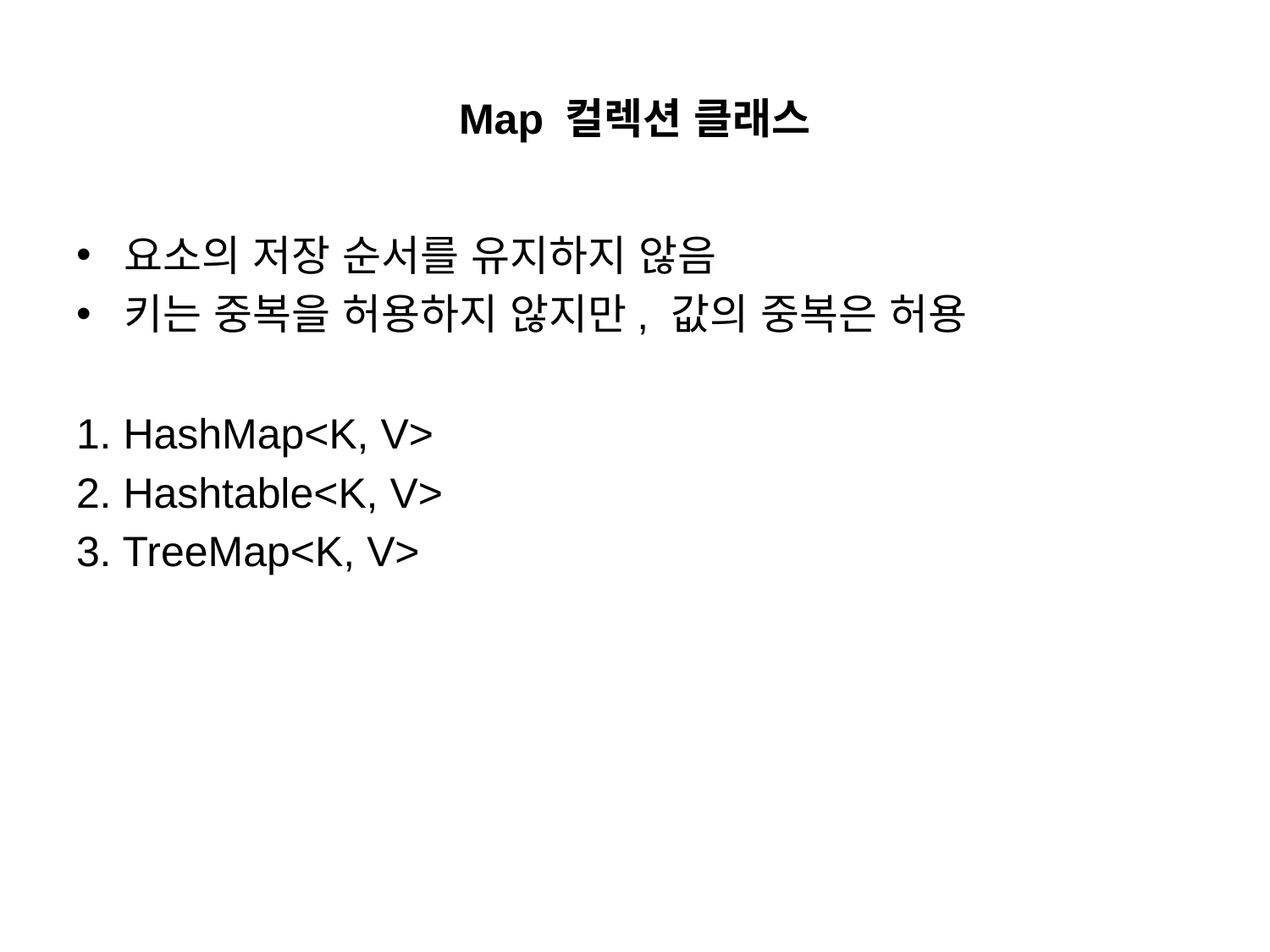

# Map 컬렉션 클래스
요소의 저장 순서를 유지하지 않음
키는 중복을 허용하지 않지만, 값의 중복은 허용

1. HashMap<K, V>
2. Hashtable<K, V>
3. TreeMap<K, V>